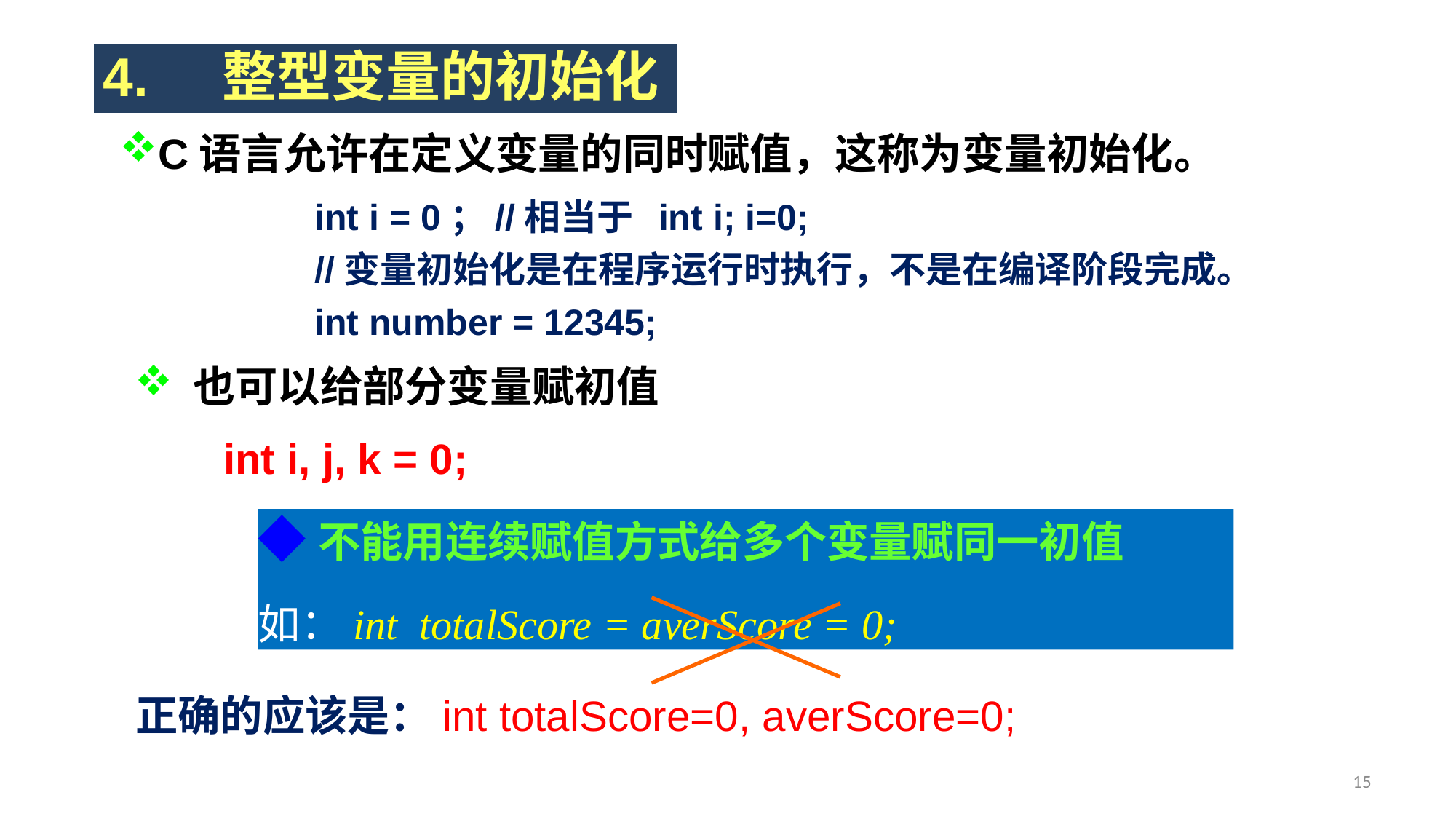

4.    整型变量的初始化
C语言允许在定义变量的同时赋值，这称为变量初始化。
int i = 0；//相当于  int i; i=0;
//变量初始化是在程序运行时执行，不是在编译阶段完成。
int number = 12345;
 也可以给部分变量赋初值
int i, j, k = 0;
◆不能用连续赋值方式给多个变量赋同一初值
如：int  totalScore = averScore = 0;

正确的应该是：int totalScore=0, averScore=0;
15